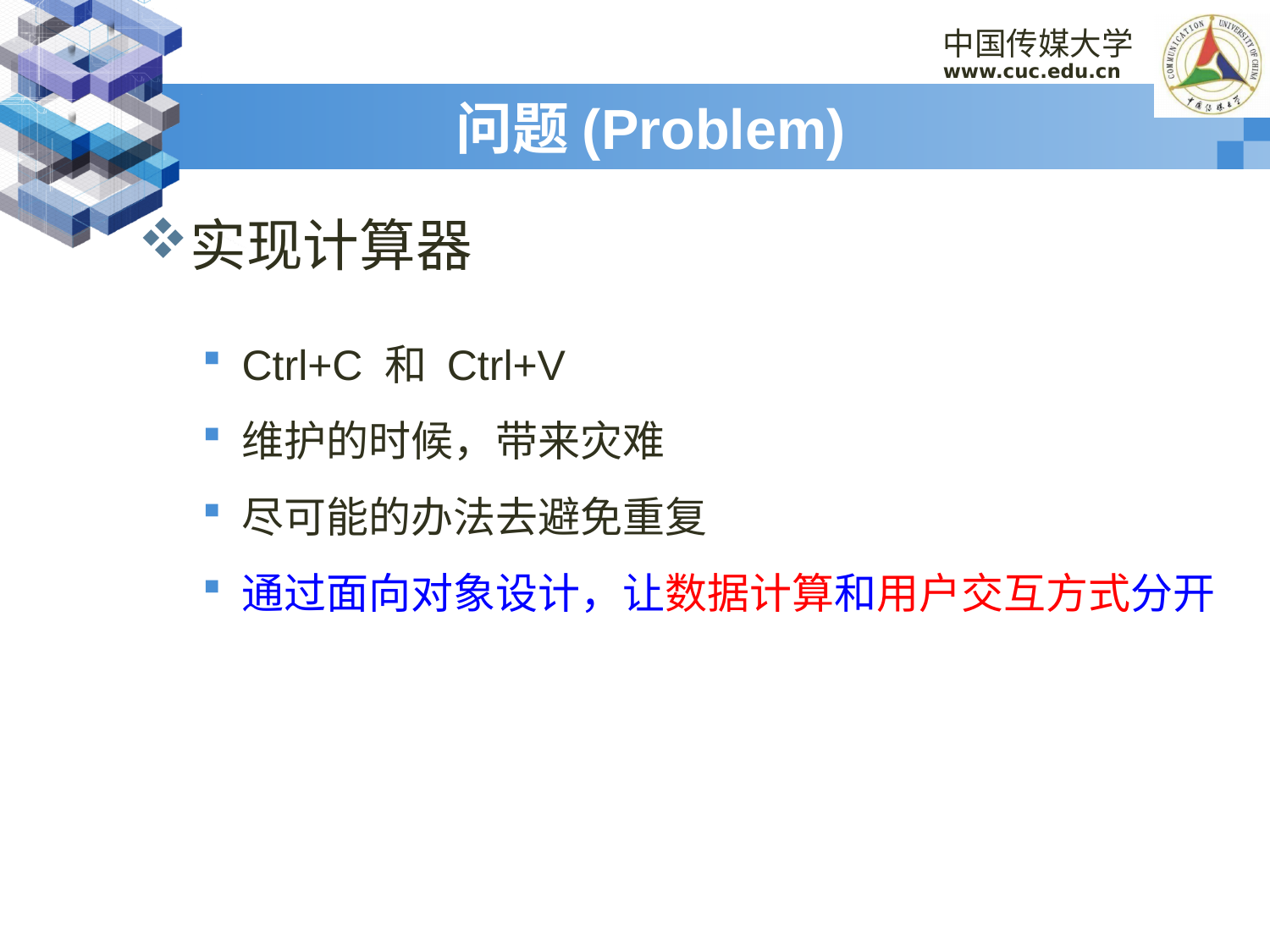

# 问题(Problem)
实现计算器

Ctrl+C 和 Ctrl+V
维护的时候，带来灾难
尽可能的办法去避免重复
通过面向对象设计，让数据计算和用户交互方式分开